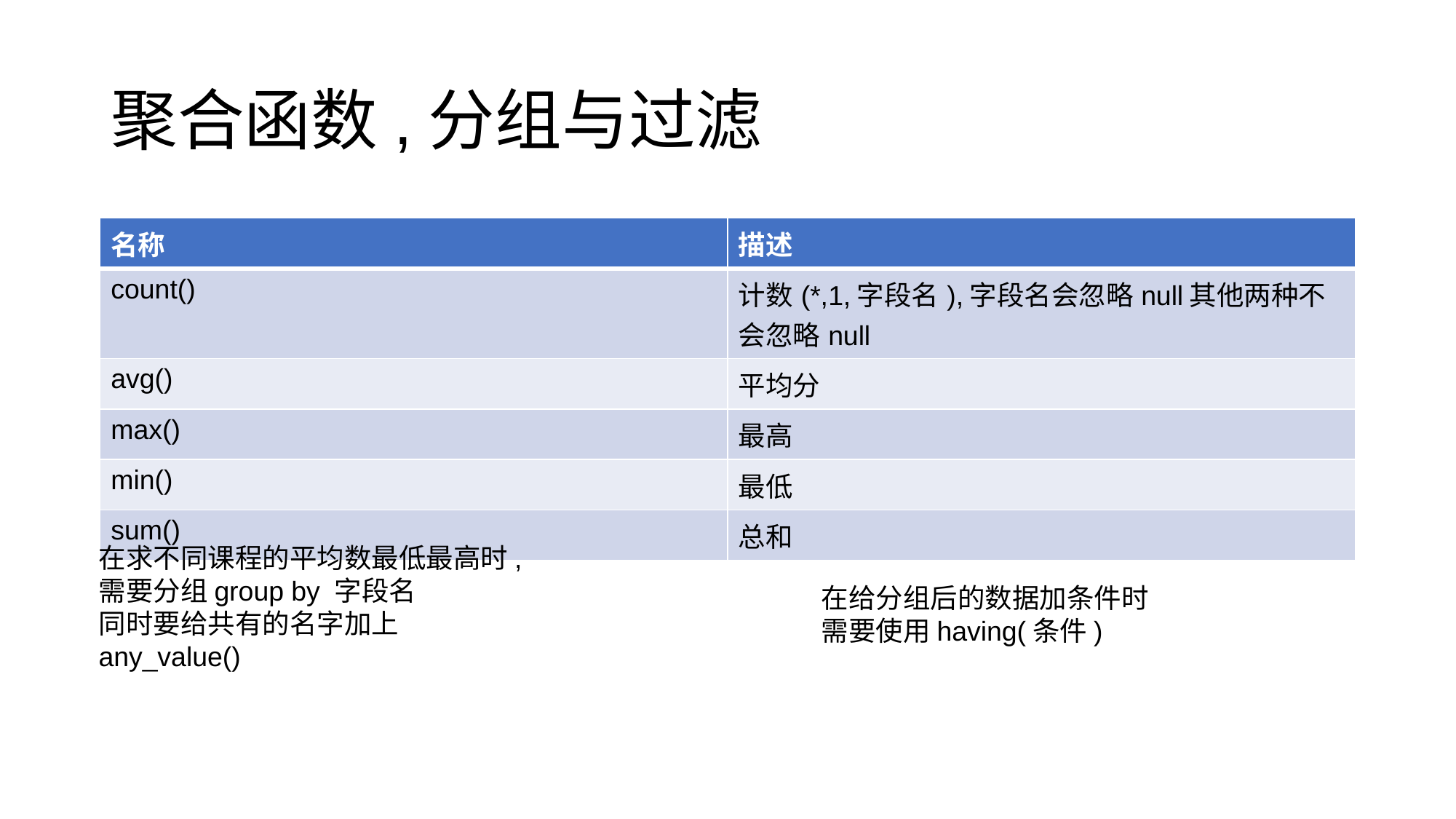

# 聚合函数,分组与过滤
| 名称 | 描述 |
| --- | --- |
| count() | 计数(\*,1,字段名),字段名会忽略null其他两种不会忽略null |
| avg() | 平均分 |
| max() | 最高 |
| min() | 最低 |
| sum() | 总和 |
在求不同课程的平均数最低最高时,需要分组group by 字段名
同时要给共有的名字加上any_value()
在给分组后的数据加条件时需要使用having(条件)